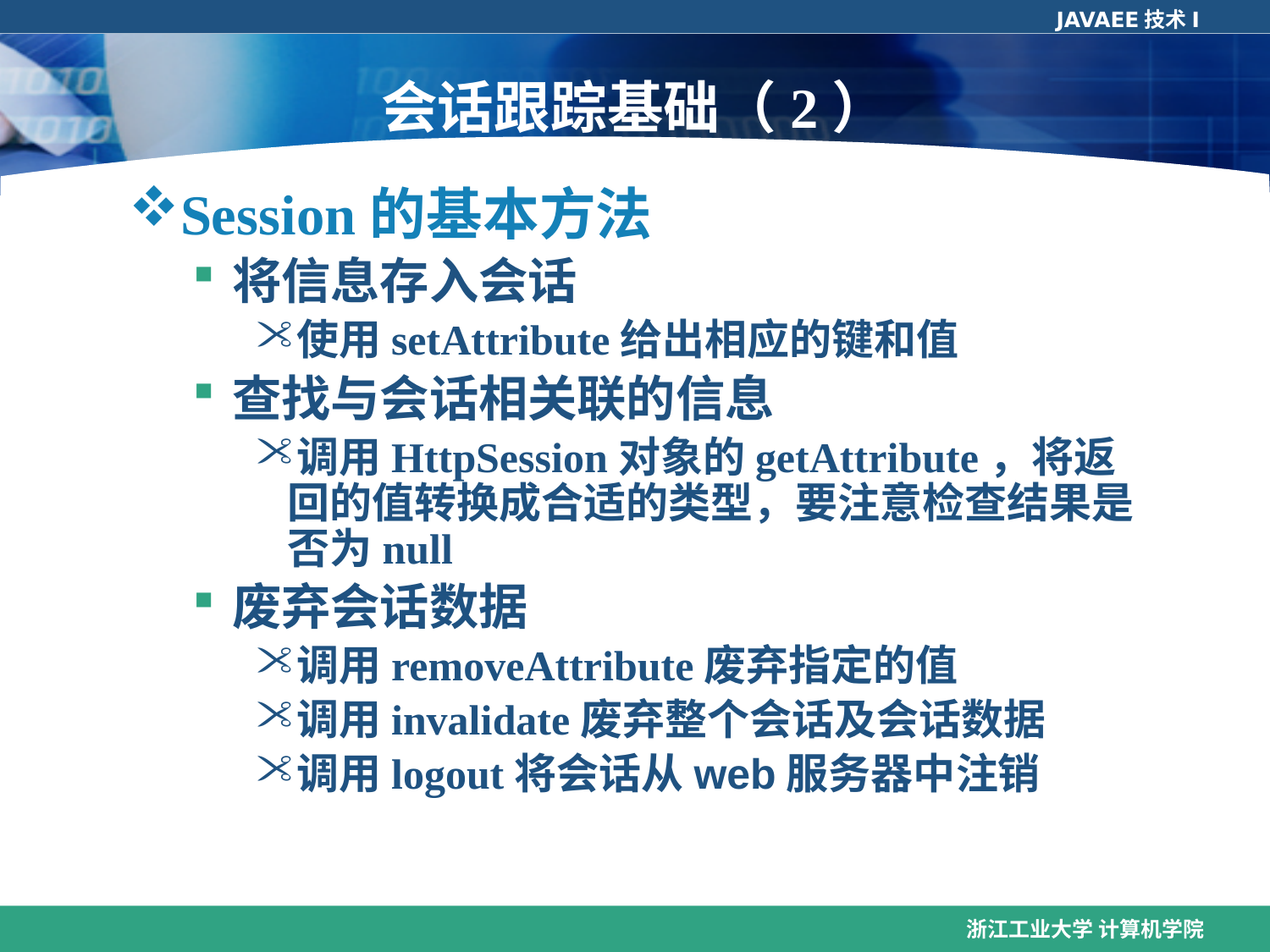

会话跟踪基础（2）
Session的基本方法
将信息存入会话
使用setAttribute给出相应的键和值
查找与会话相关联的信息
调用HttpSession对象的getAttribute，将返回的值转换成合适的类型，要注意检查结果是否为null
废弃会话数据
调用removeAttribute废弃指定的值
调用invalidate废弃整个会话及会话数据
调用logout将会话从web服务器中注销